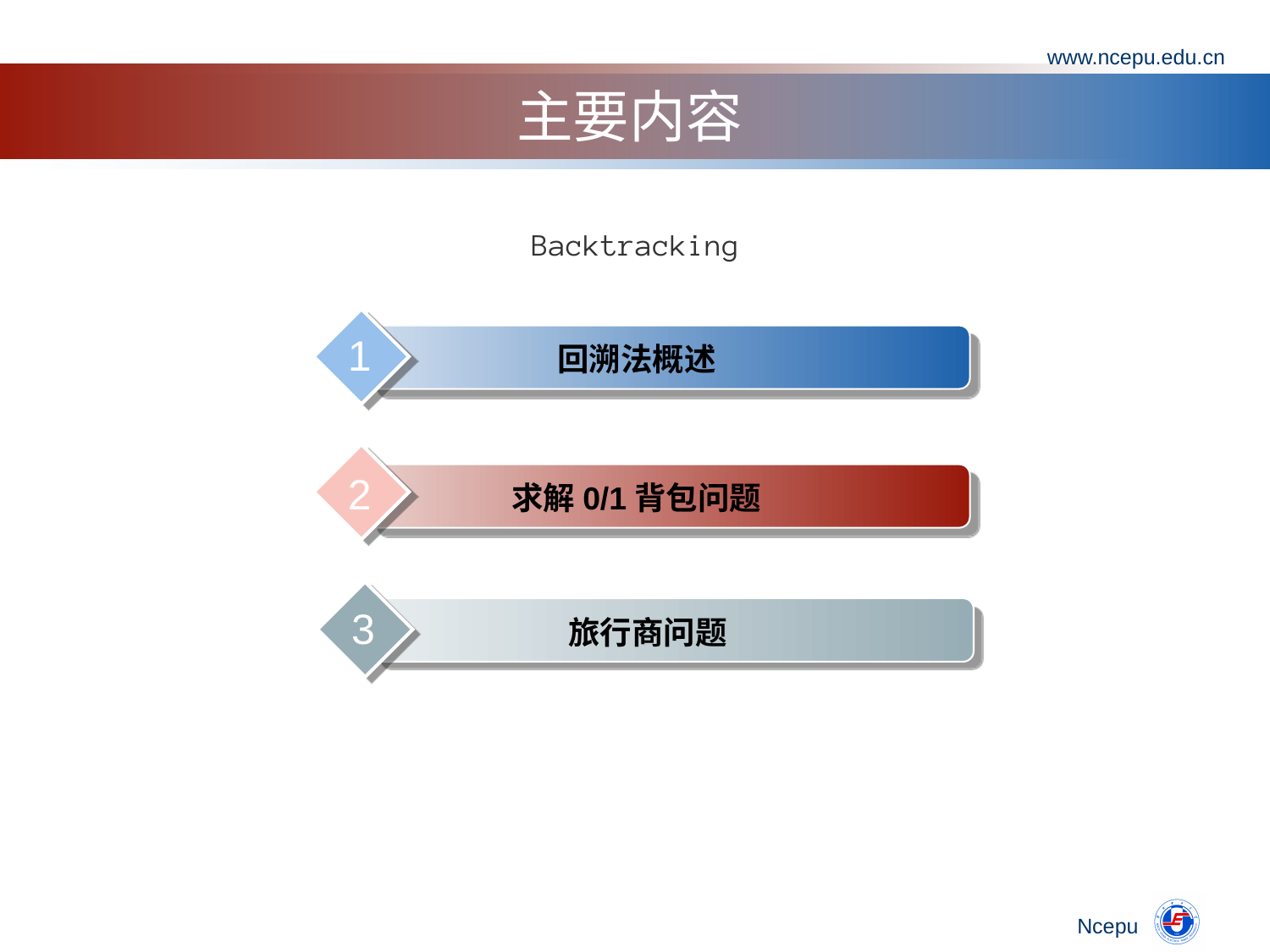

www.ncepu.edu.cn
# 主要内容
Backtracking

1

回溯法概述

2

求解0/1背包问题

3

 旅行商问题
Ncepu